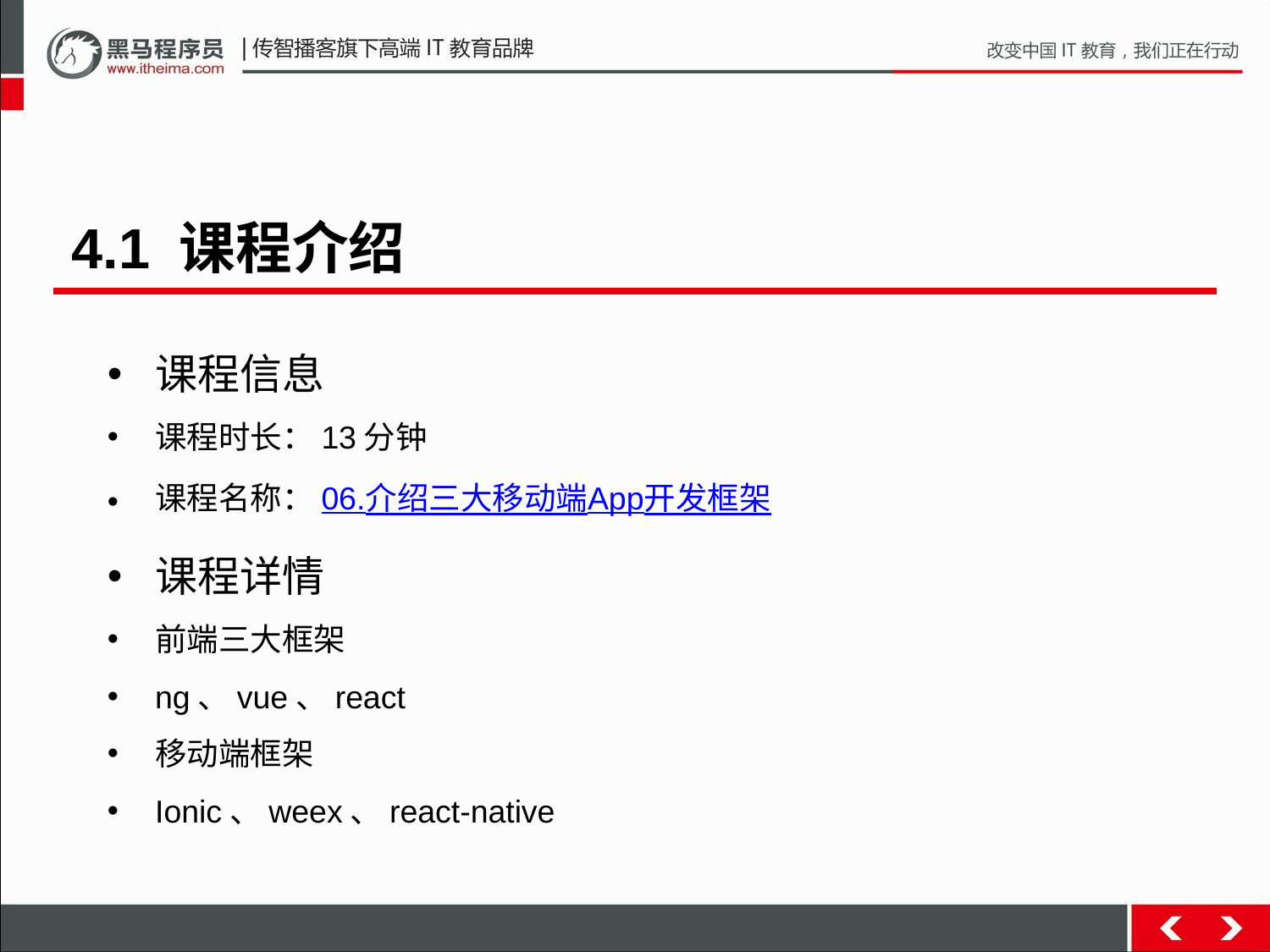

4.1 课程介绍
课程信息
课程时长：13分钟
课程名称：06.介绍三大移动端App开发框架
课程详情
前端三大框架
ng、vue、react
移动端框架
Ionic、weex、react-native